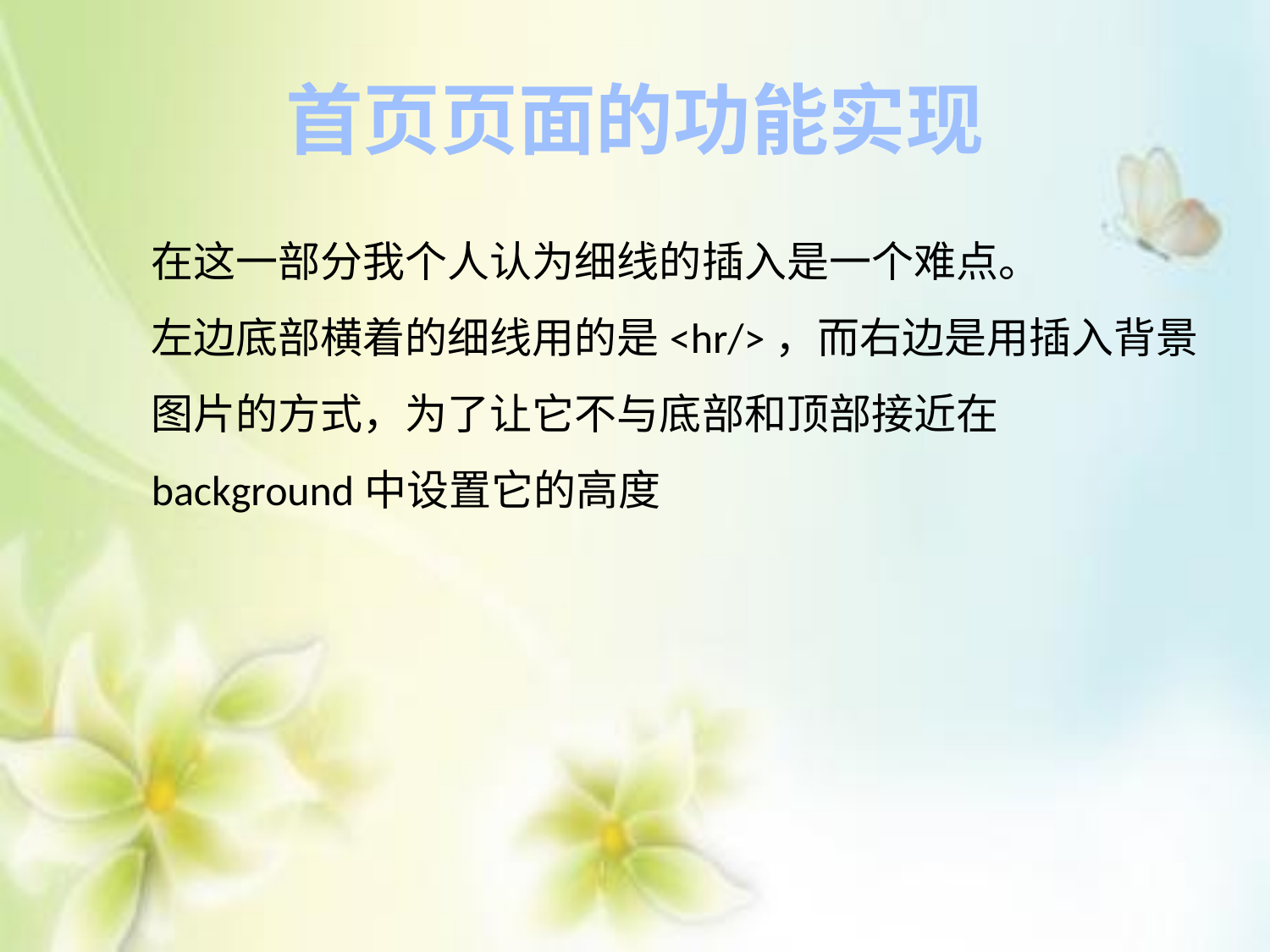

# 首页页面的功能实现
在这一部分我个人认为细线的插入是一个难点。
左边底部横着的细线用的是<hr/>，而右边是用插入背景图片的方式，为了让它不与底部和顶部接近在background中设置它的高度